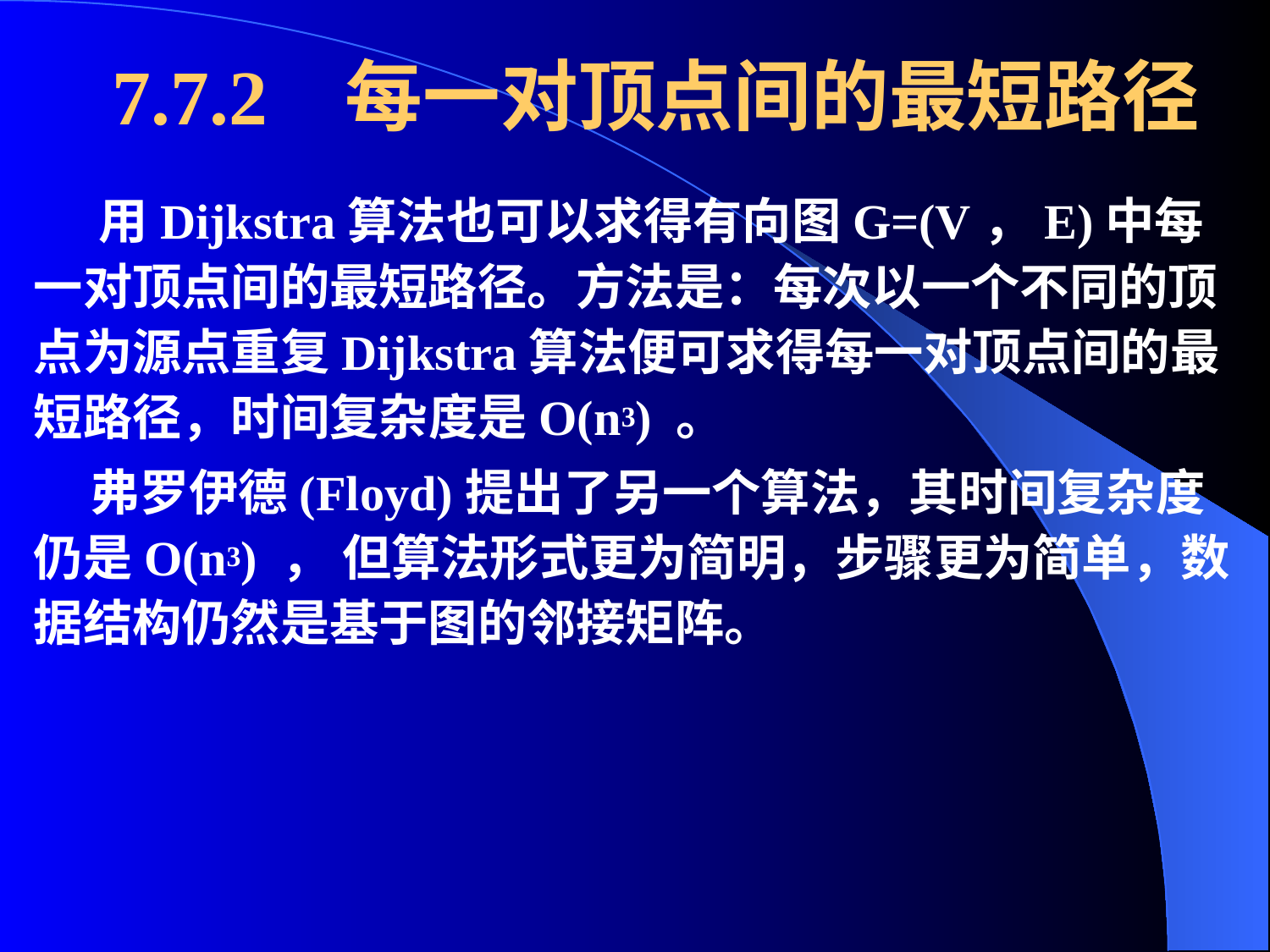

# 7.7.2   每一对顶点间的最短路径
    用Dijkstra算法也可以求得有向图G=(V，E)中每一对顶点间的最短路径。方法是：每次以一个不同的顶点为源点重复Dijkstra算法便可求得每一对顶点间的最短路径，时间复杂度是O(n3) 。
    弗罗伊德(Floyd)提出了另一个算法，其时间复杂度仍是O(n3) ， 但算法形式更为简明，步骤更为简单，数据结构仍然是基于图的邻接矩阵。